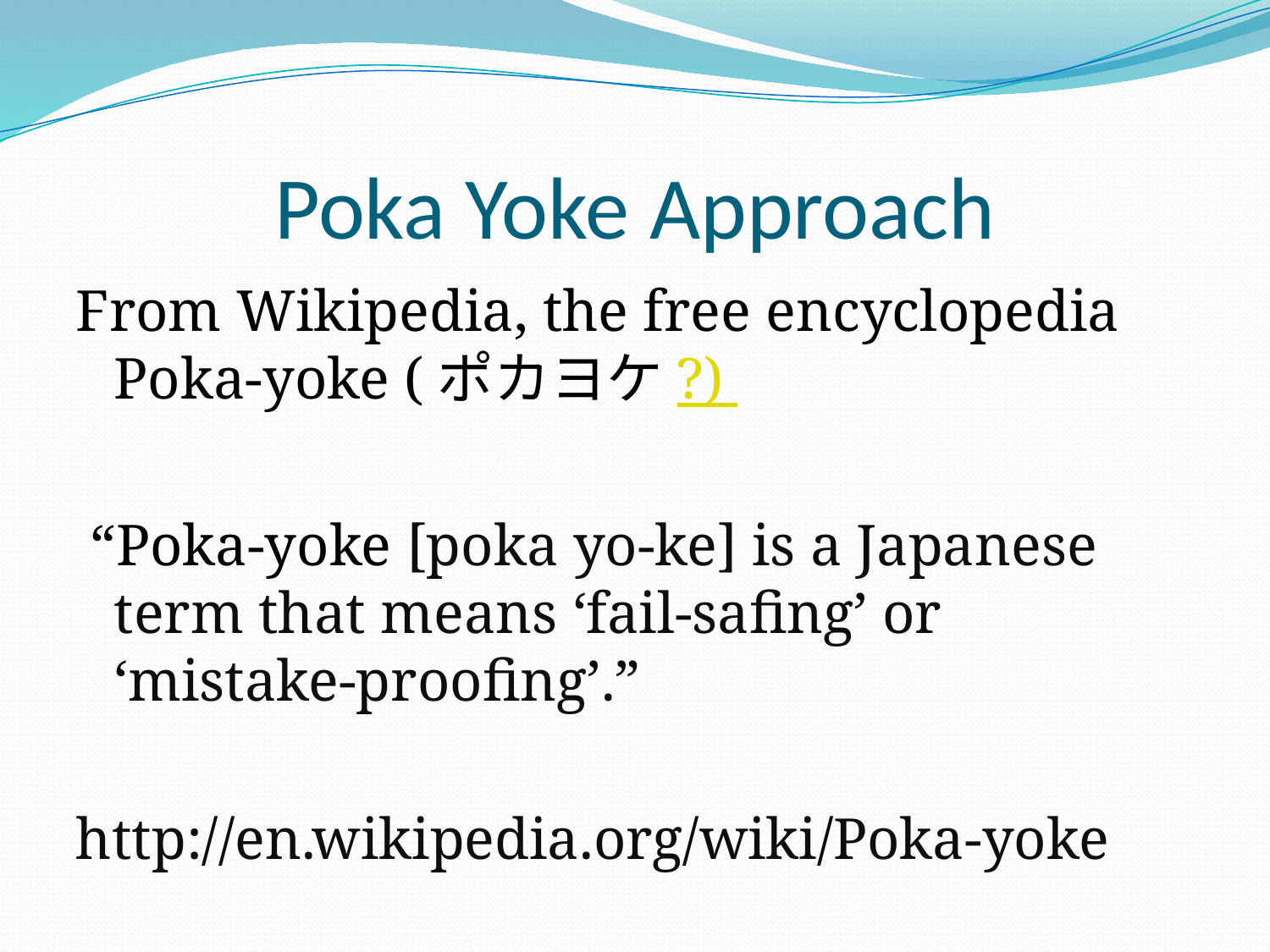

# Poka Yoke Approach
From Wikipedia, the free encyclopedia Poka-yoke (ポカヨケ?)

 “Poka-yoke [poka yo-ke] is a Japanese term that means ‘fail-safing’ or ‘mistake-proofing’.”

http://en.wikipedia.org/wiki/Poka-yoke